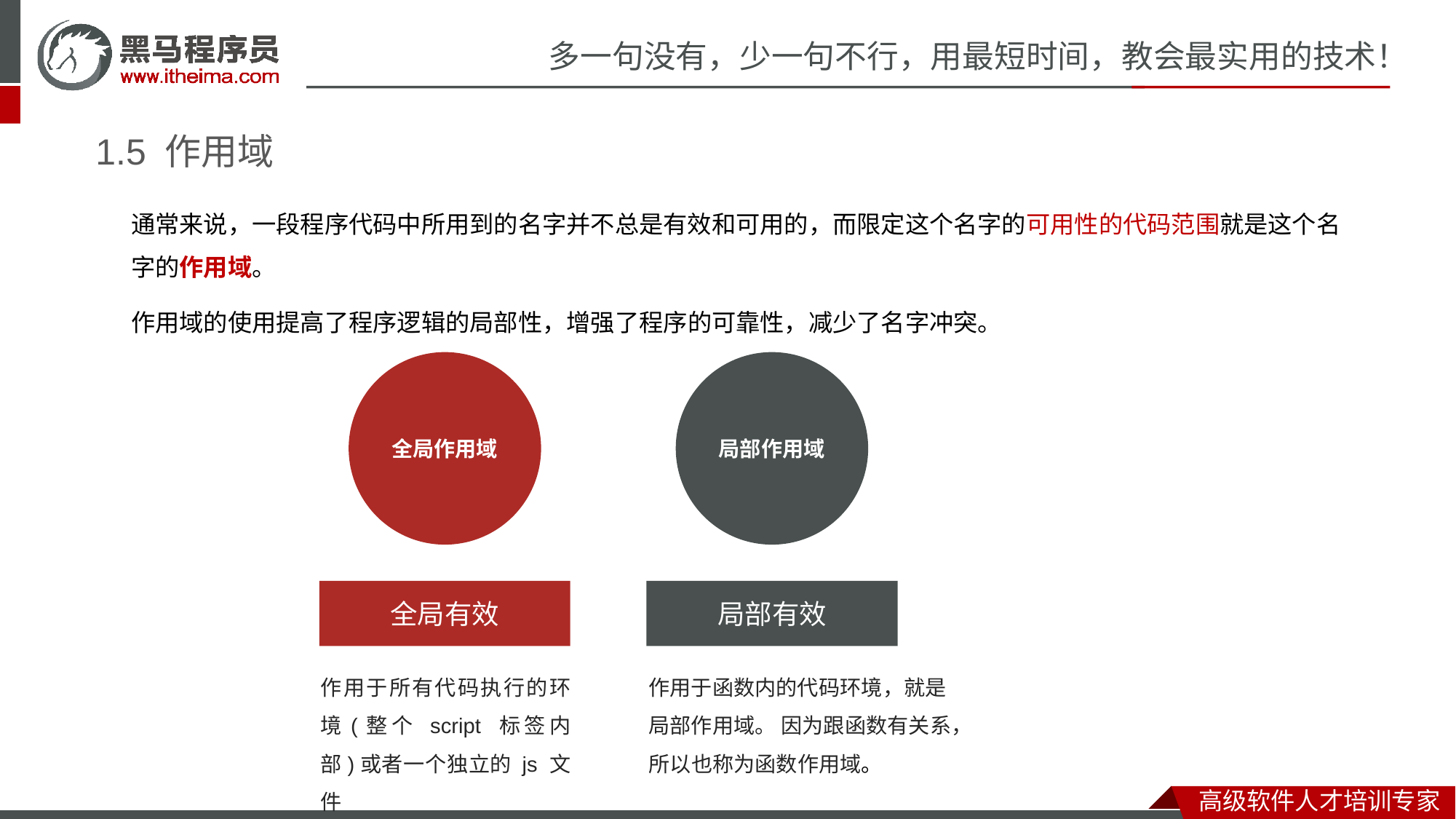

# 1.5 作用域
通常来说，一段程序代码中所用到的名字并不总是有效和可用的，而限定这个名字的可用性的代码范围就是这个名字的作用域。
作用域的使用提高了程序逻辑的局部性，增强了程序的可靠性，减少了名字冲突。
全局作用域
局部作用域
全局有效
局部有效
作用于所有代码执行的环境(整个 script 标签内部)或者一个独立的 js 文件
作用于函数内的代码环境，就是局部作用域。 因为跟函数有关系，所以也称为函数作用域。